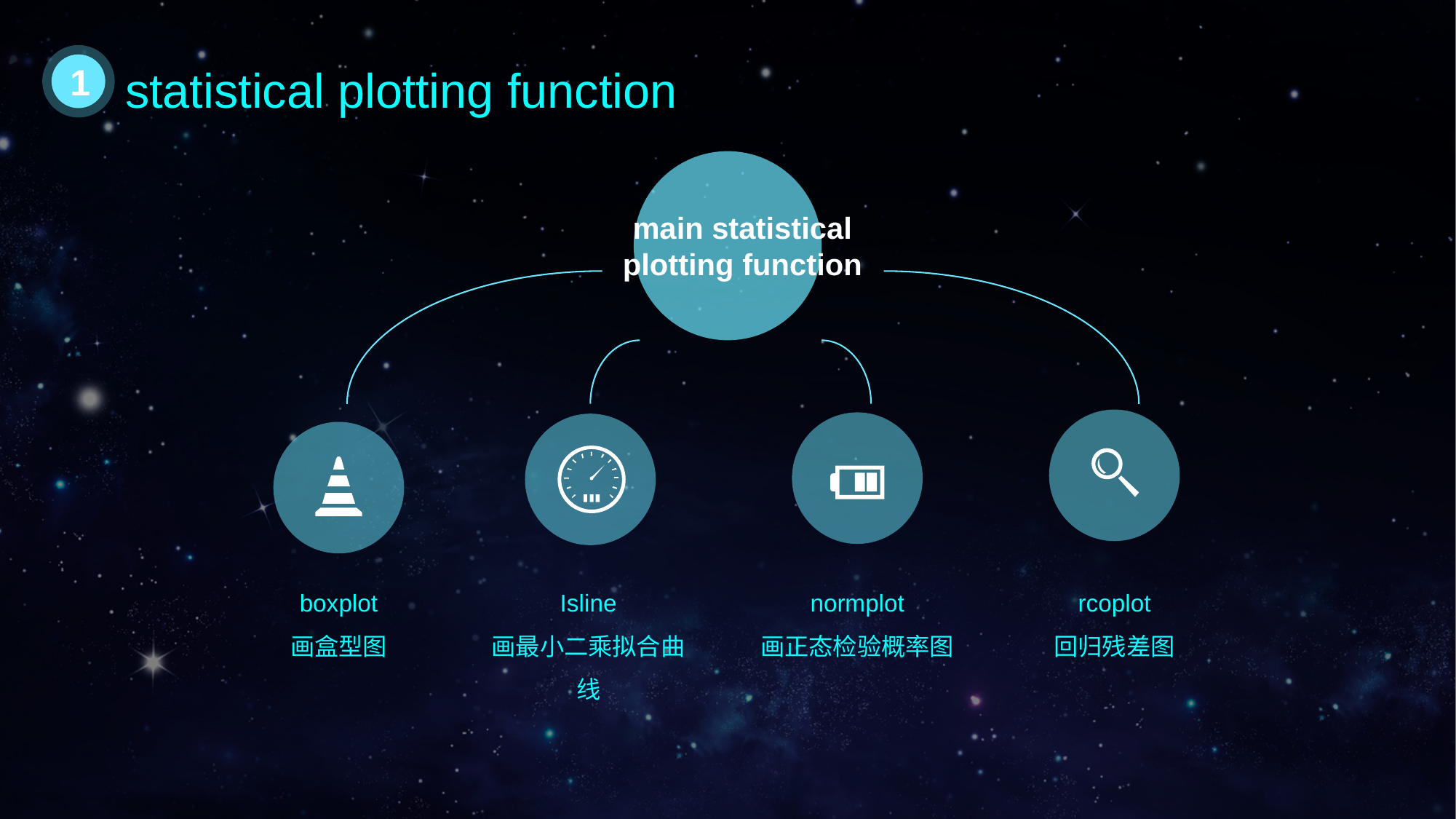

1
statistical plotting function

main statistical plotting function

boxplot
画盒型图
Isline
画最小二乘拟合曲线

normplot
画正态检验概率图
rcoplot
回归残差图